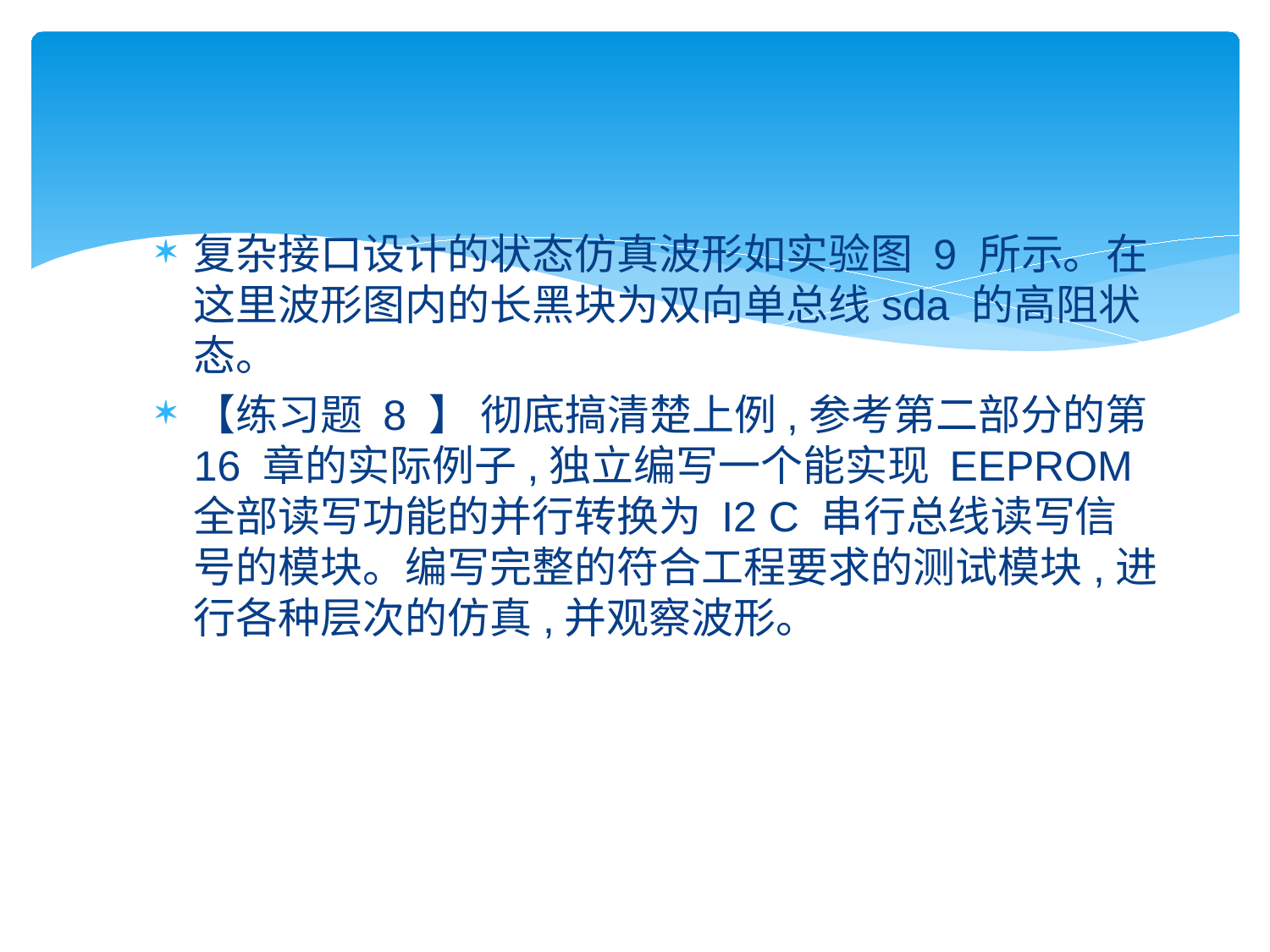

#
复杂接口设计的状态仿真波形如实验图 9 所示。在这里波形图内的长黑块为双向单总线sda 的高阻状态。
【练习题 8 】 彻底搞清楚上例,参考第二部分的第 16 章的实际例子,独立编写一个能实现 EEPROM 全部读写功能的并行转换为 I2 C 串行总线读写信号的模块。编写完整的符合工程要求的测试模块,进行各种层次的仿真,并观察波形。